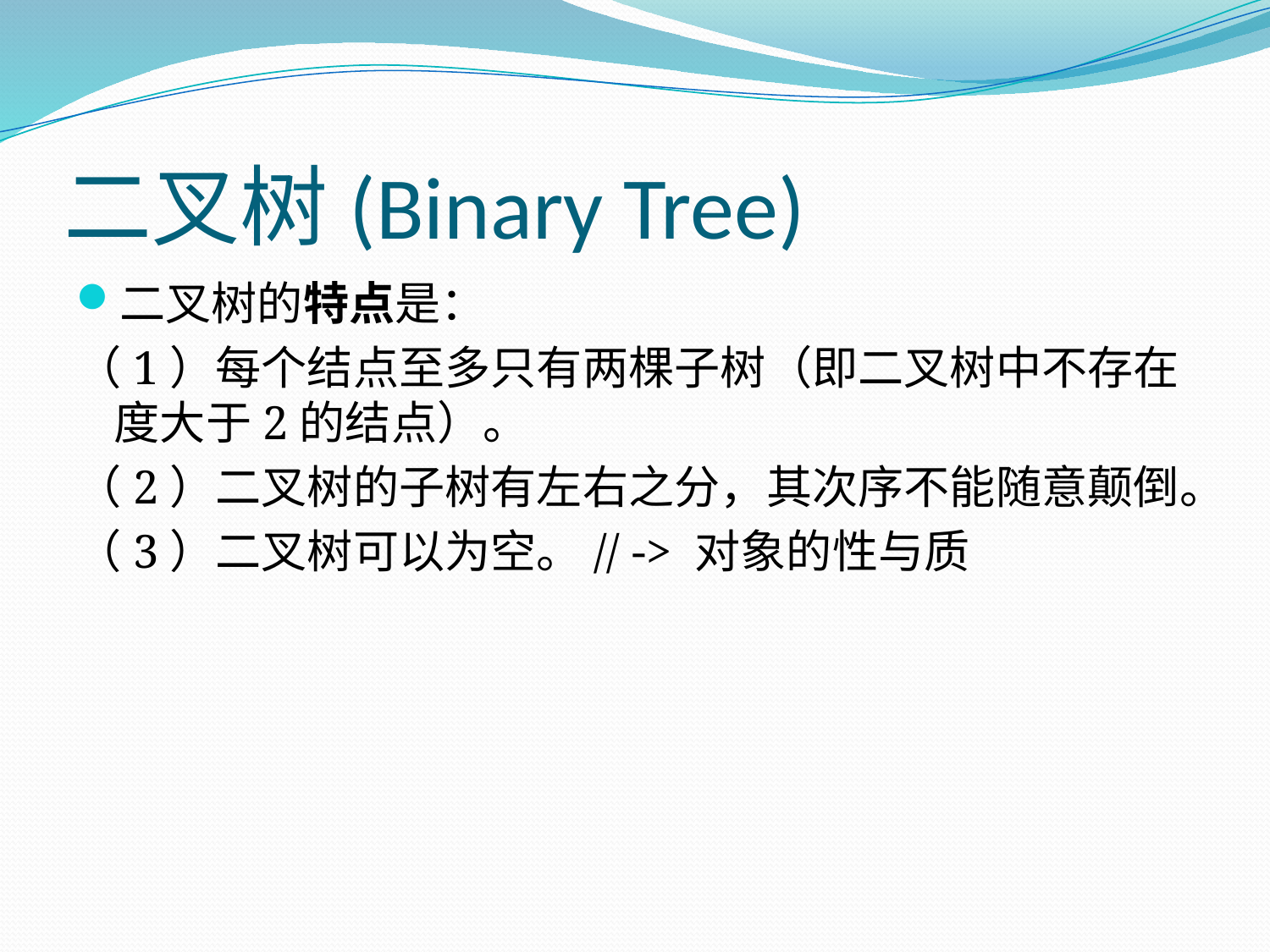

# 二叉树(Binary Tree)
二叉树的特点是：
（1）每个结点至多只有两棵子树（即二叉树中不存在度大于2的结点）。
（2）二叉树的子树有左右之分，其次序不能随意颠倒。
（3）二叉树可以为空。// -> 对象的性与质